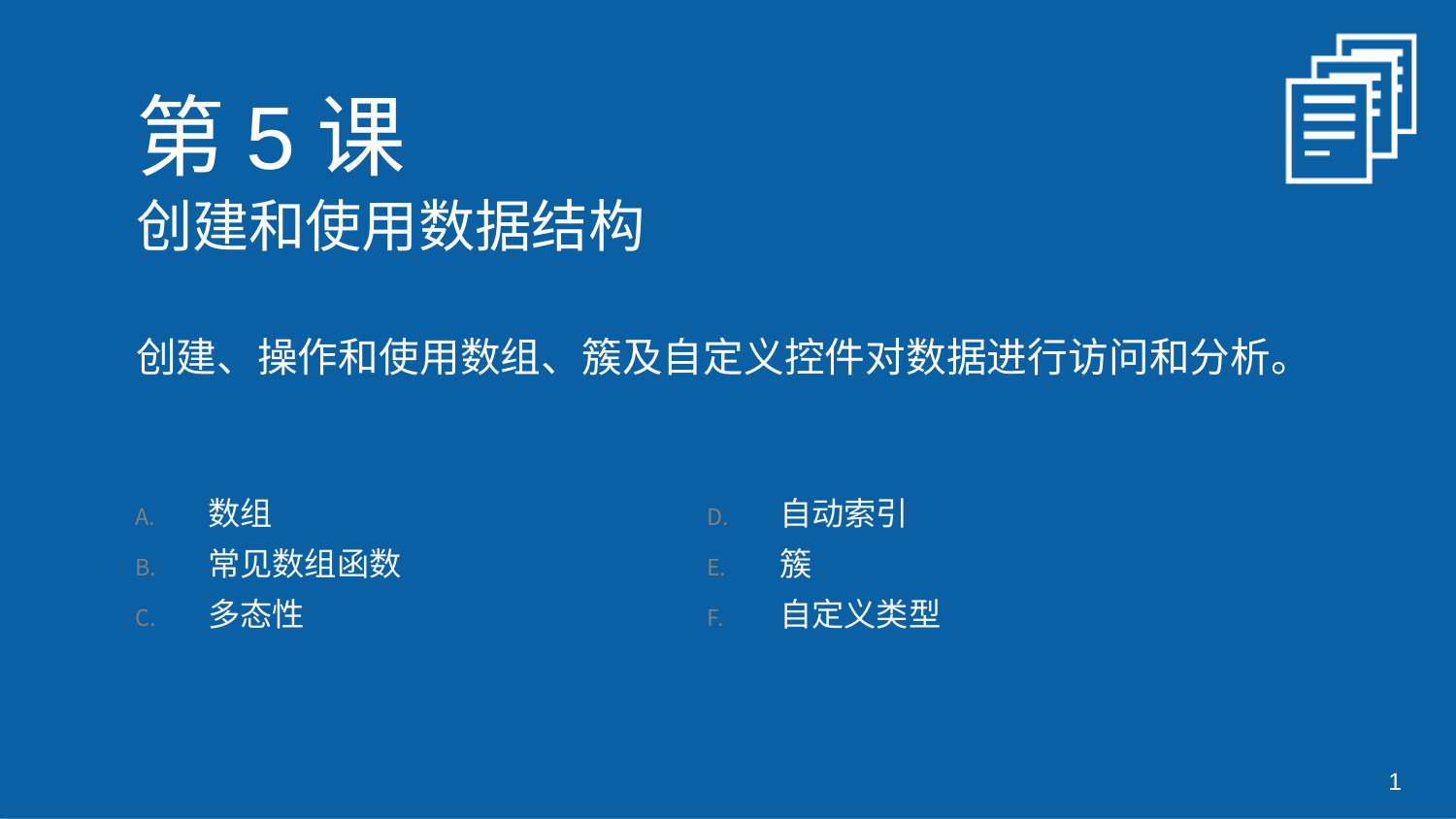

第5课
创建和使用数据结构
创建、操作和使用数组、簇及自定义控件对数据进行访问和分析。

自动索引
簇
自定义类型

数组
常见数组函数
多态性
1